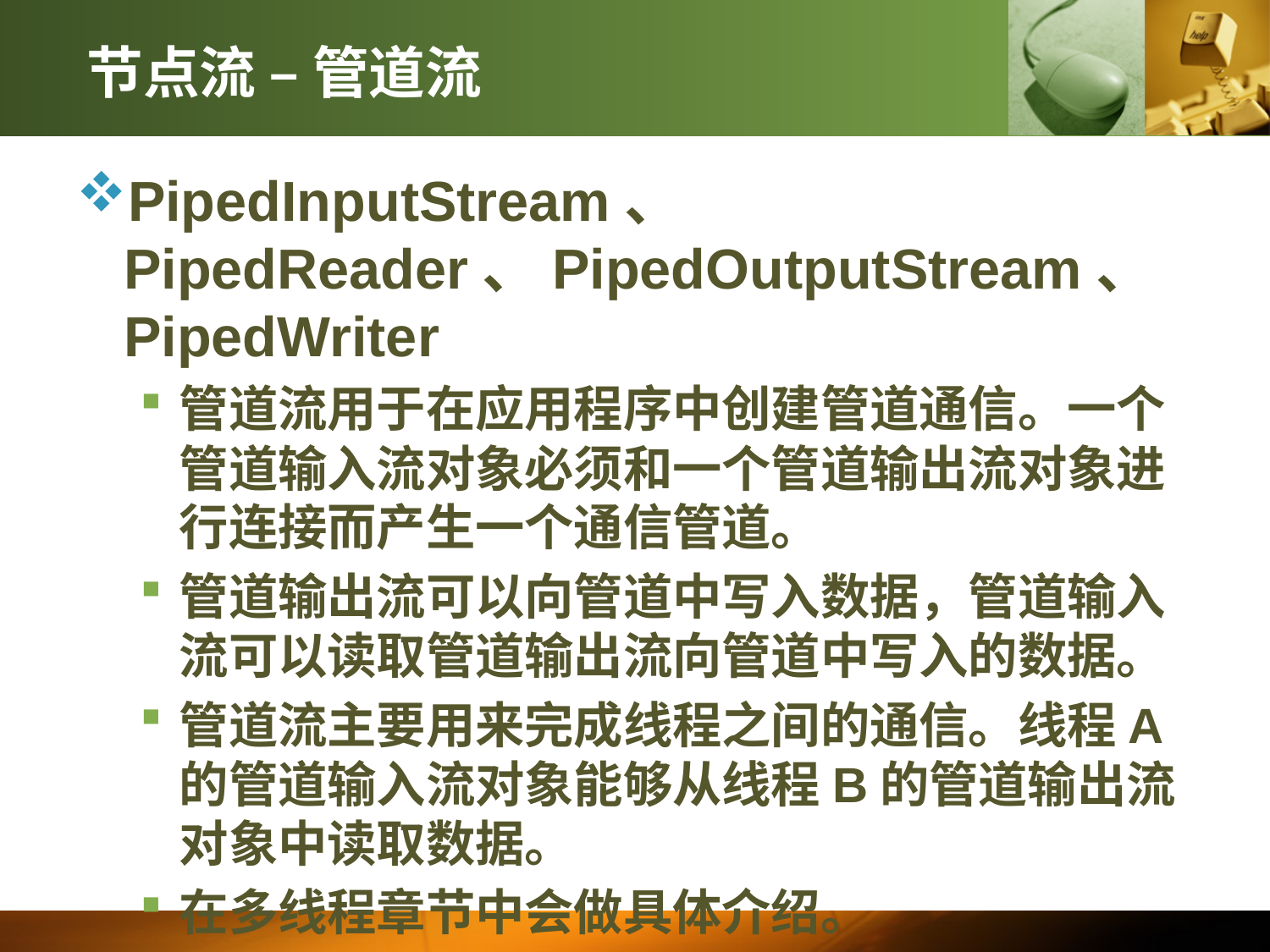

# 节点流 – 管道流
PipedInputStream、 PipedReader、PipedOutputStream、PipedWriter
管道流用于在应用程序中创建管道通信。一个管道输入流对象必须和一个管道输出流对象进行连接而产生一个通信管道。
管道输出流可以向管道中写入数据，管道输入流可以读取管道输出流向管道中写入的数据。
管道流主要用来完成线程之间的通信。线程A的管道输入流对象能够从线程B的管道输出流对象中读取数据。
在多线程章节中会做具体介绍。